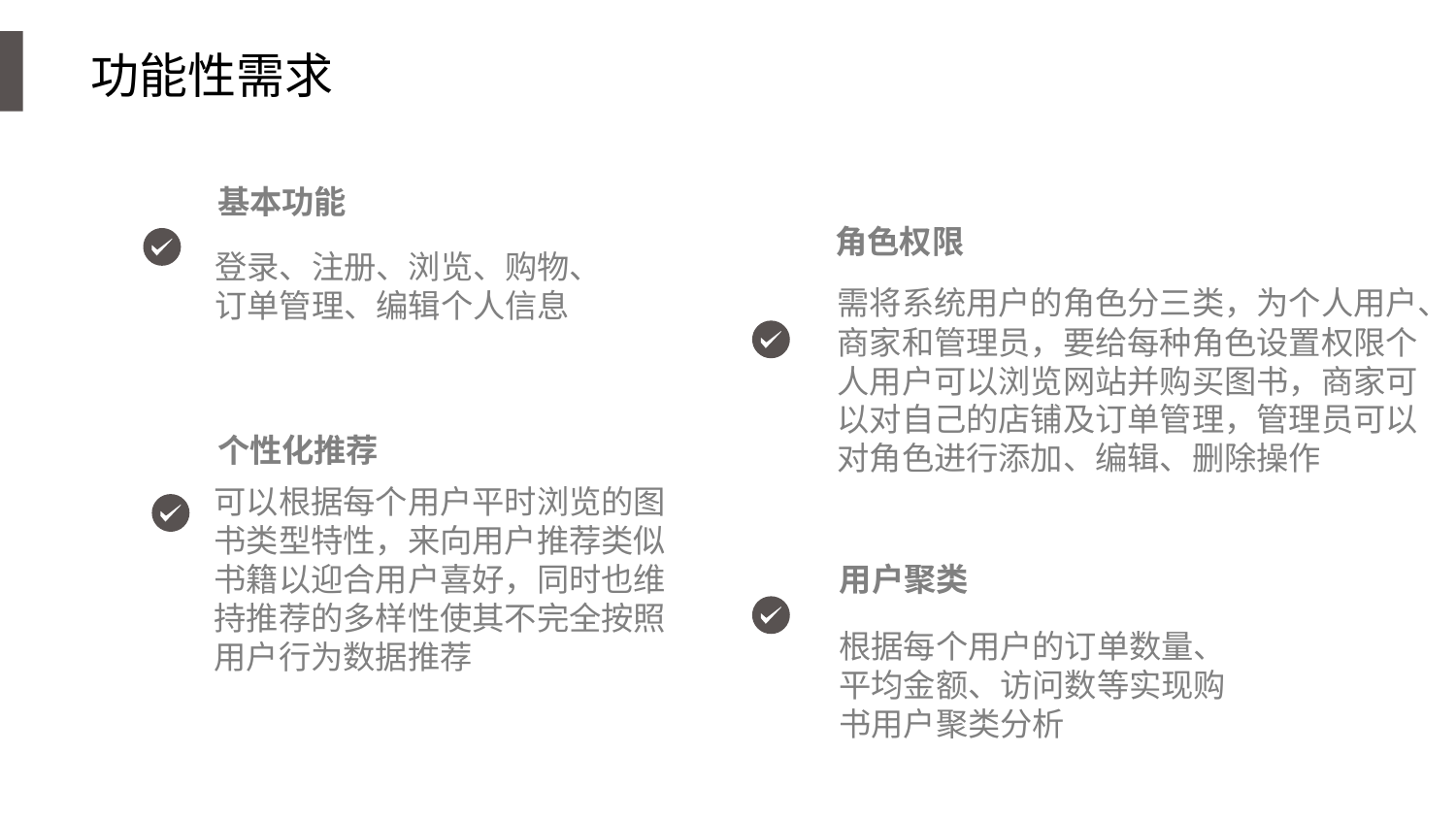

功能性需求
基本功能
登录、注册、浏览、购物、订单管理、编辑个人信息
角色权限
需将系统用户的角色分三类，为个人用户、商家和管理员，要给每种角色设置权限个人用户可以浏览网站并购买图书，商家可以对自己的店铺及订单管理，管理员可以对角色进行添加、编辑、删除操作

个性化推荐

可以根据每个用户平时浏览的图书类型特性，来向用户推荐类似书籍以迎合用户喜好，同时也维持推荐的多样性使其不完全按照用户行为数据推荐

用户聚类

根据每个用户的订单数量、平均金额、访问数等实现购书用户聚类分析